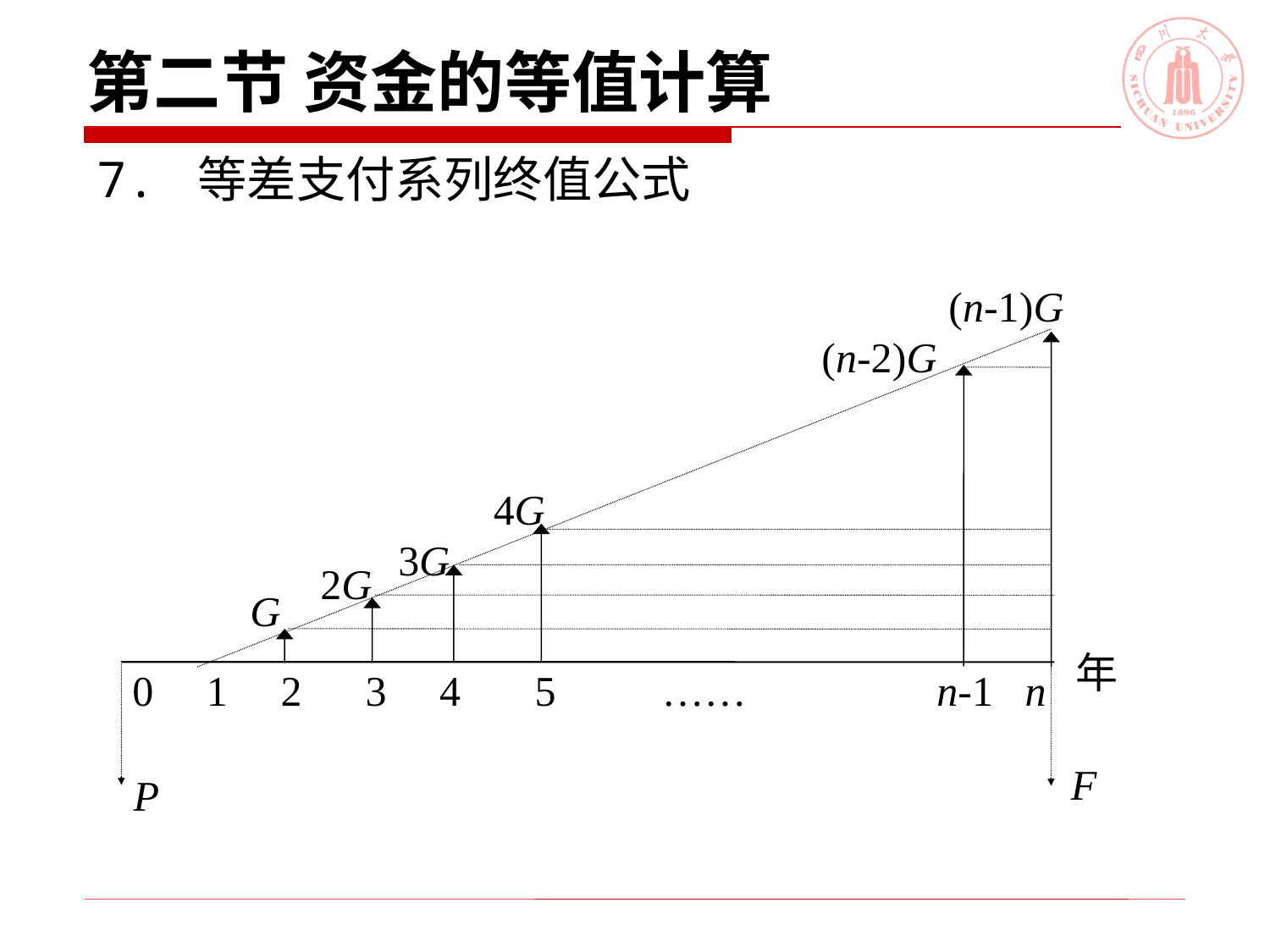

# 第二节 资金的等值计算
7. 等差支付系列终值公式

                                                                   (n-1)G
                                                       (n-2)G

                        4G
               3G
 G
 2G

年

0     1     2      3     4       5          ……                  n-1   n

F
P